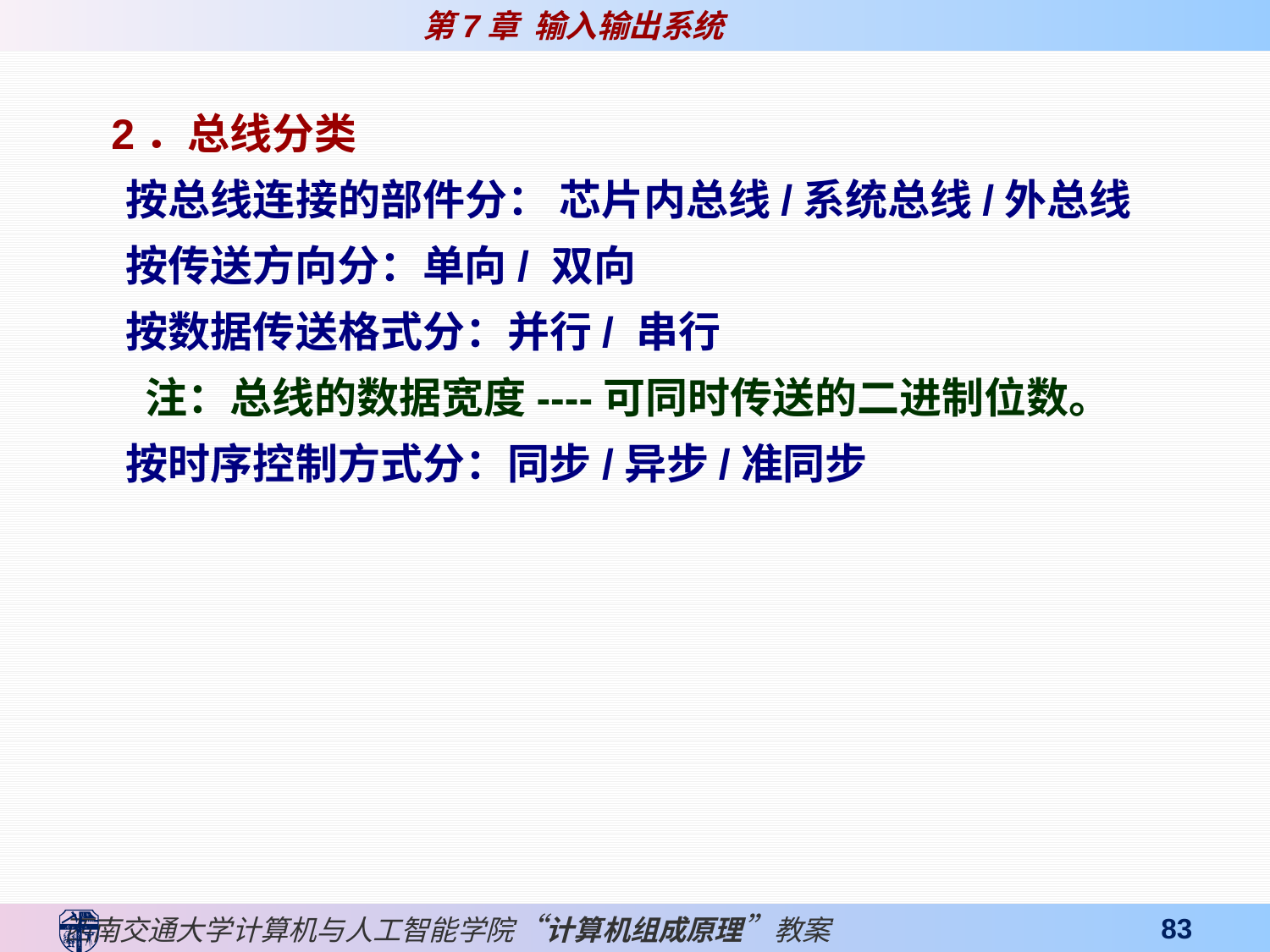

2．总线分类
   按总线连接的部件分： 芯片内总线/系统总线/外总线
   按传送方向分：单向/ 双向
   按数据传送格式分：并行/ 串行
     注：总线的数据宽度----可同时传送的二进制位数。
   按时序控制方式分：同步/异步/准同步